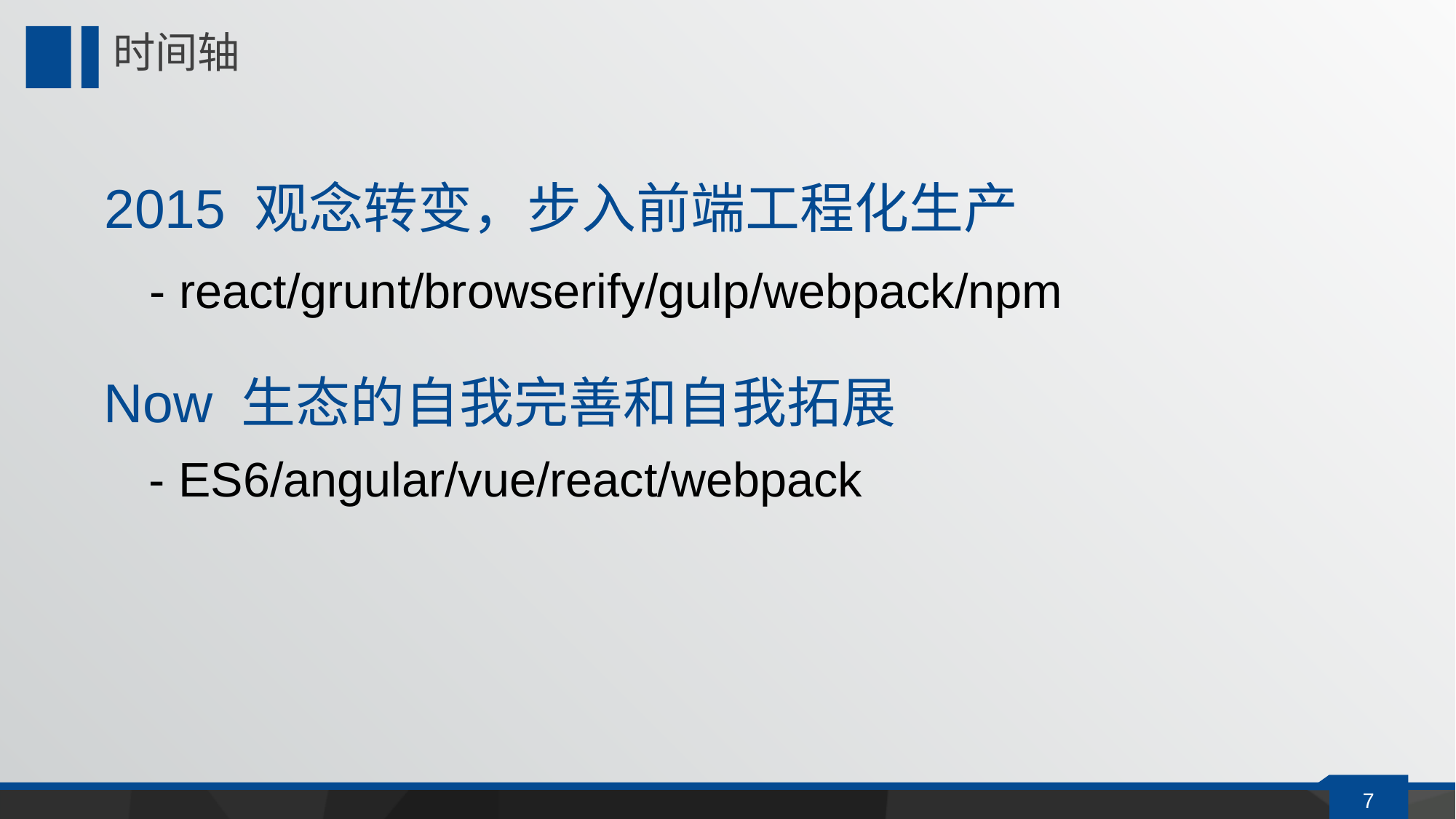

# 时间轴
2015 观念转变，步入前端工程化生产
- react/grunt/browserify/gulp/webpack/npm
Now 生态的自我完善和自我拓展
- ES6/angular/vue/react/webpack